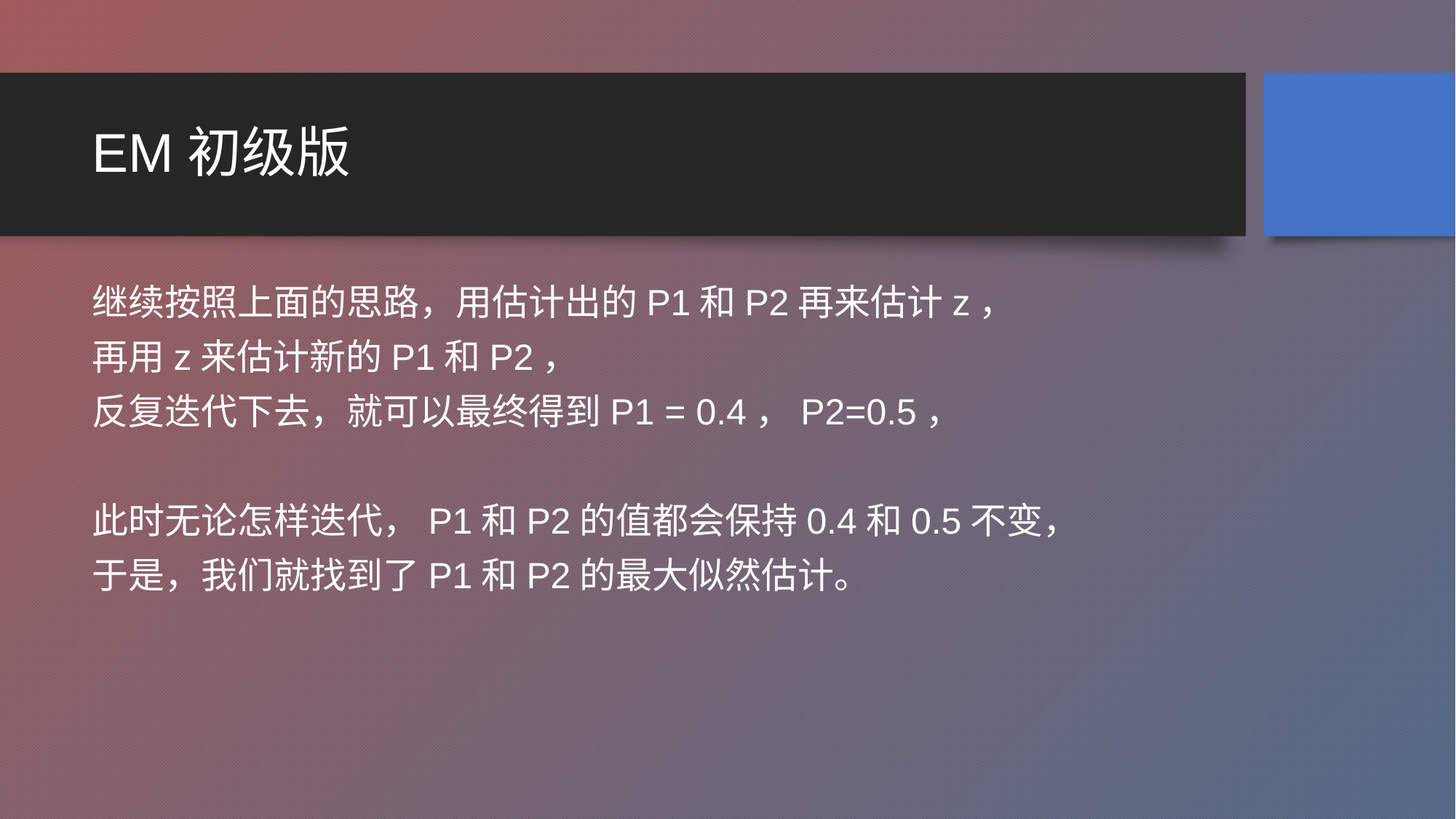

# EM初级版
继续按照上面的思路，用估计出的P1和P2再来估计z，
再用z来估计新的P1和P2，
反复迭代下去，就可以最终得到P1 = 0.4，P2=0.5，

此时无论怎样迭代，P1和P2的值都会保持0.4和0.5不变，
于是，我们就找到了P1和P2的最大似然估计。